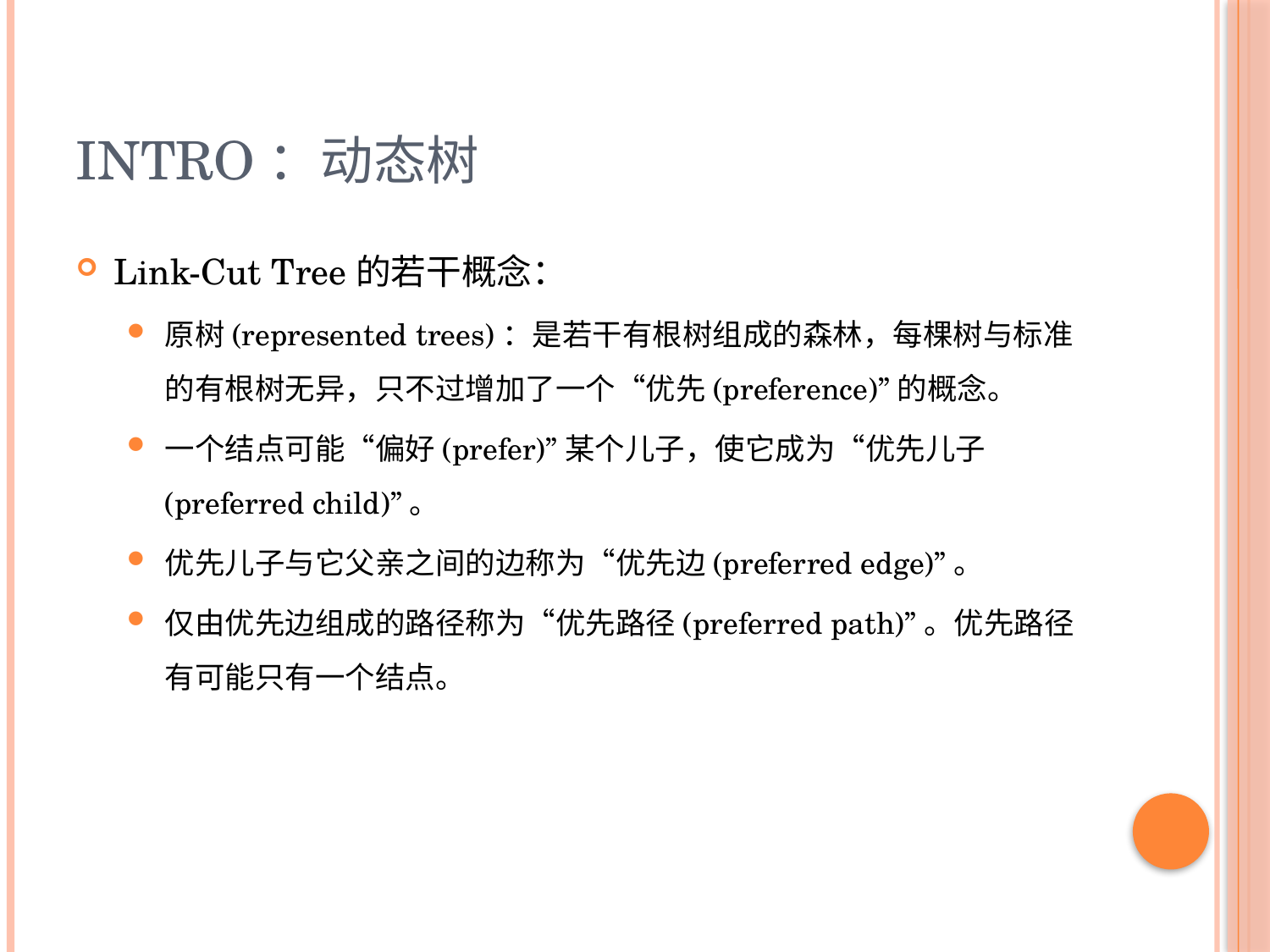

# Intro：动态树
Link-Cut Tree的若干概念：
原树(represented trees)：是若干有根树组成的森林，每棵树与标准的有根树无异，只不过增加了一个“优先(preference)”的概念。
一个结点可能“偏好(prefer)”某个儿子，使它成为“优先儿子(preferred child)”。
优先儿子与它父亲之间的边称为“优先边(preferred edge)”。
仅由优先边组成的路径称为“优先路径(preferred path)”。优先路径有可能只有一个结点。